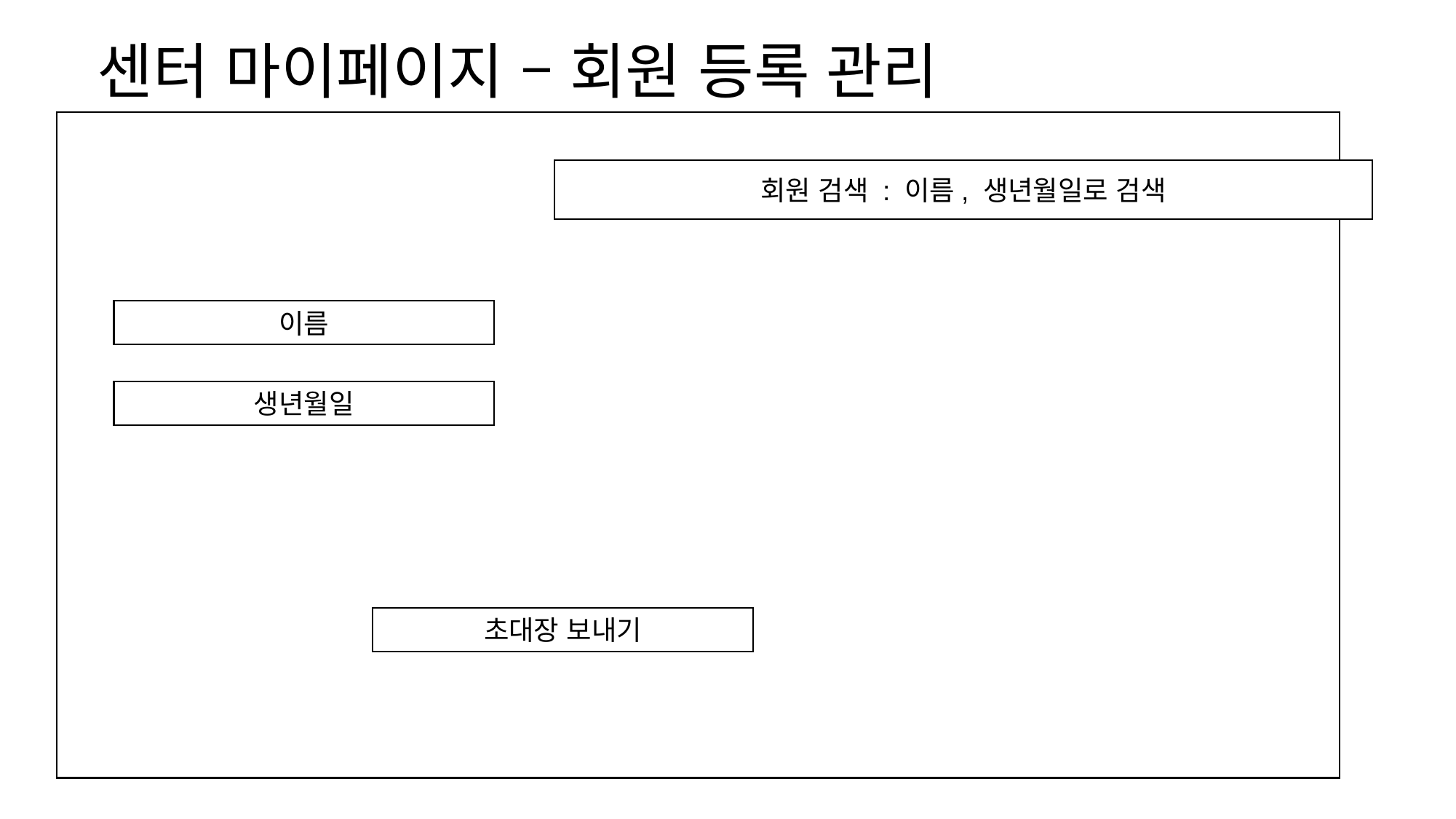

센터 마이페이지 – 회원 등록 관리

회원 검색 : 이름, 생년월일로 검색
이름
생년월일
초대장 보내기